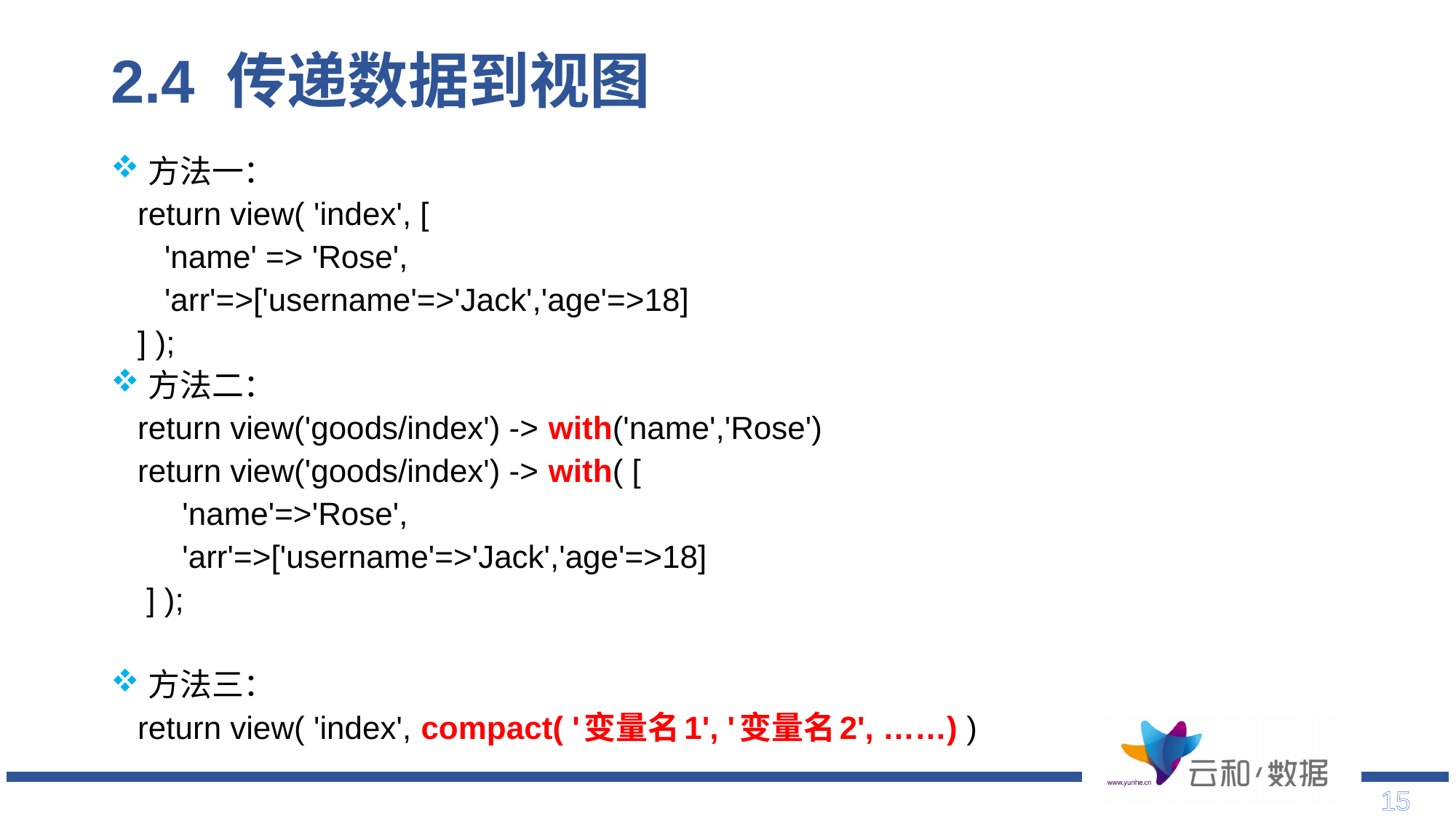

# 2.4 传递数据到视图

方法一：
   return view( 'index', [
      'name' => 'Rose',
      'arr'=>['username'=>'Jack','age'=>18]
   ] );
方法二：
   return view('goods/index') -> with('name','Rose')
   return view('goods/index') -> with( [
        'name'=>'Rose',
        'arr'=>['username'=>'Jack','age'=>18]
    ] );

方法三：
   return view( 'index', compact( '变量名1', '变量名2', ……) )